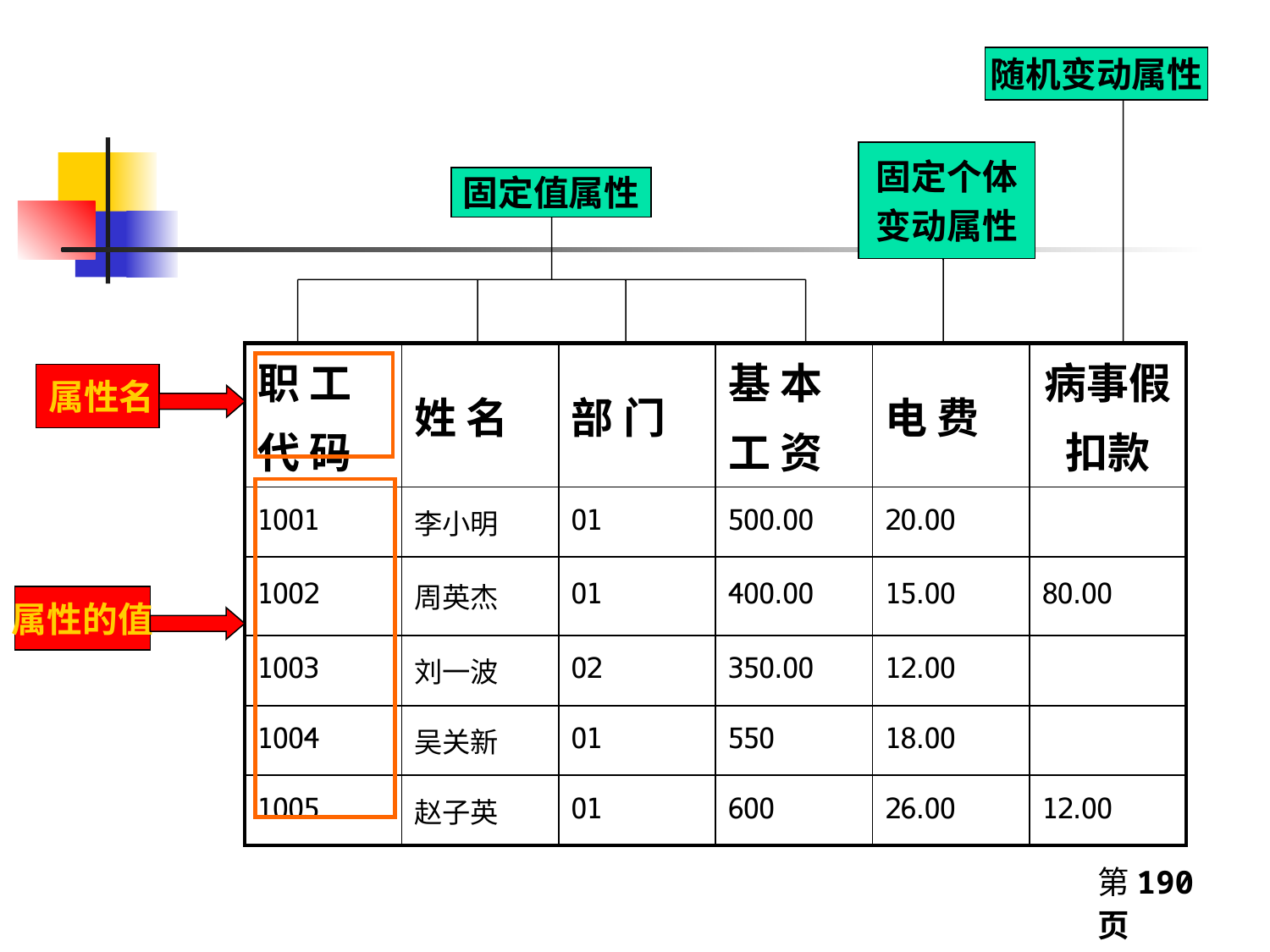

随机变动属性

固定个体
变动属性
固定值属性

| 职 工 代 码 | 姓 名 | 部 门 | 基 本 工 资 | 电 费 | 病事假 扣款 |
| --- | --- | --- | --- | --- | --- |
| 1001 | 李小明 | 01 | 500.00 | 20.00 |  |
| 1002 | 周英杰 | 01 | 400.00 | 15.00 | 80.00 |
| 1003 | 刘一波 | 02 | 350.00 | 12.00 |  |
| 1004 | 吴关新 | 01 | 550 | 18.00 |  |
| 1005 | 赵子英 | 01 | 600 | 26.00 | 12.00 |

属性名

属性的值